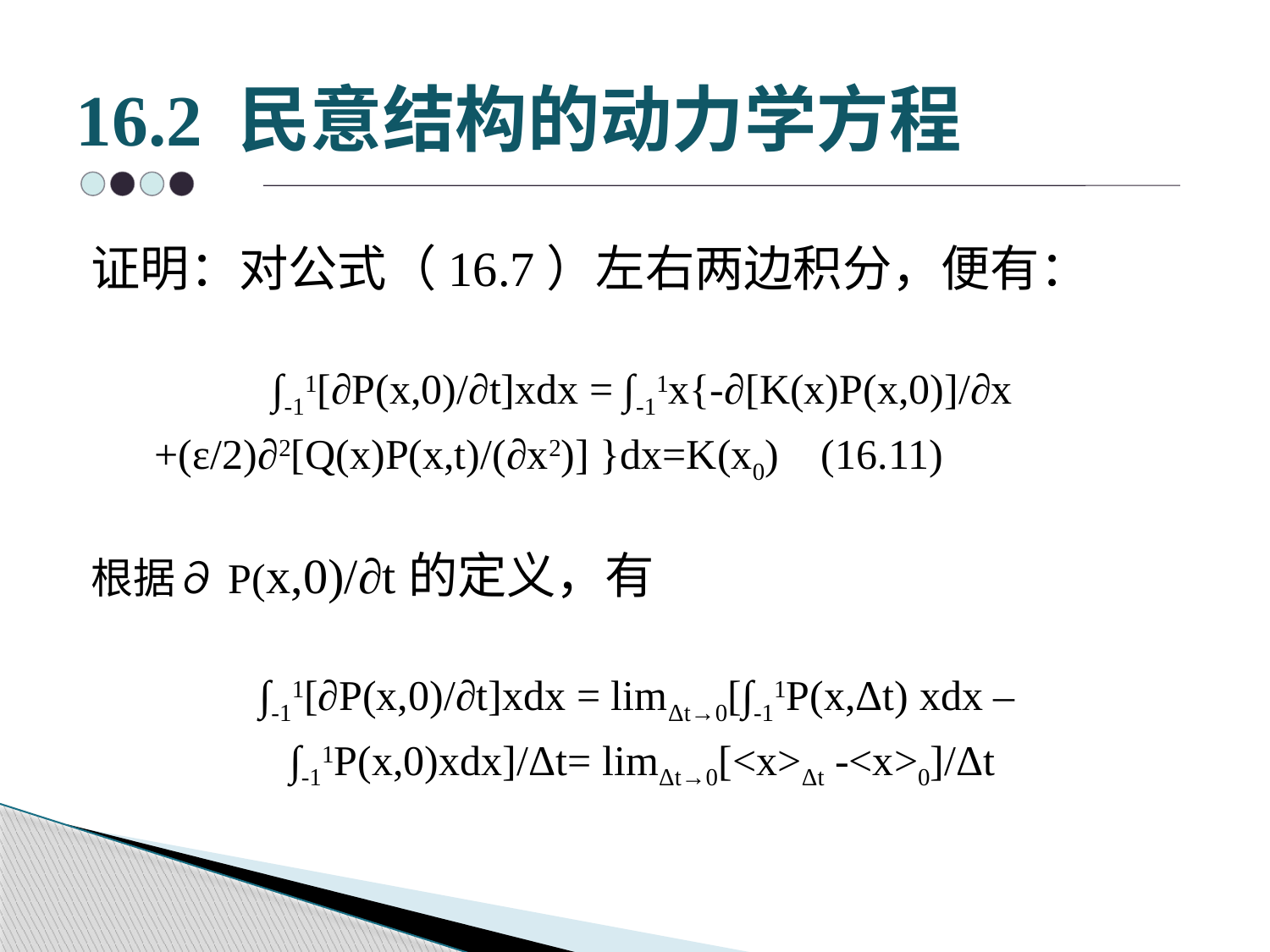

# 16.2 民意结构的动力学方程

证明：对公式（16.7）左右两边积分，便有：

∫-11[∂P(x,0)/∂t]xdx = ∫-11x{-∂[K(x)P(x,0)]/∂x
      +(ε/2)∂2[Q(x)P(x,t)/(∂x2)] }dx=K(x0)    (16.11)

根据∂P(x,0)/∂t的定义，有

∫-11[∂P(x,0)/∂t]xdx = limΔt→0[∫-11P(x,Δt) xdx –
∫-11P(x,0)xdx]/Δt= limΔt→0[<x>Δt -<x>0]/Δt